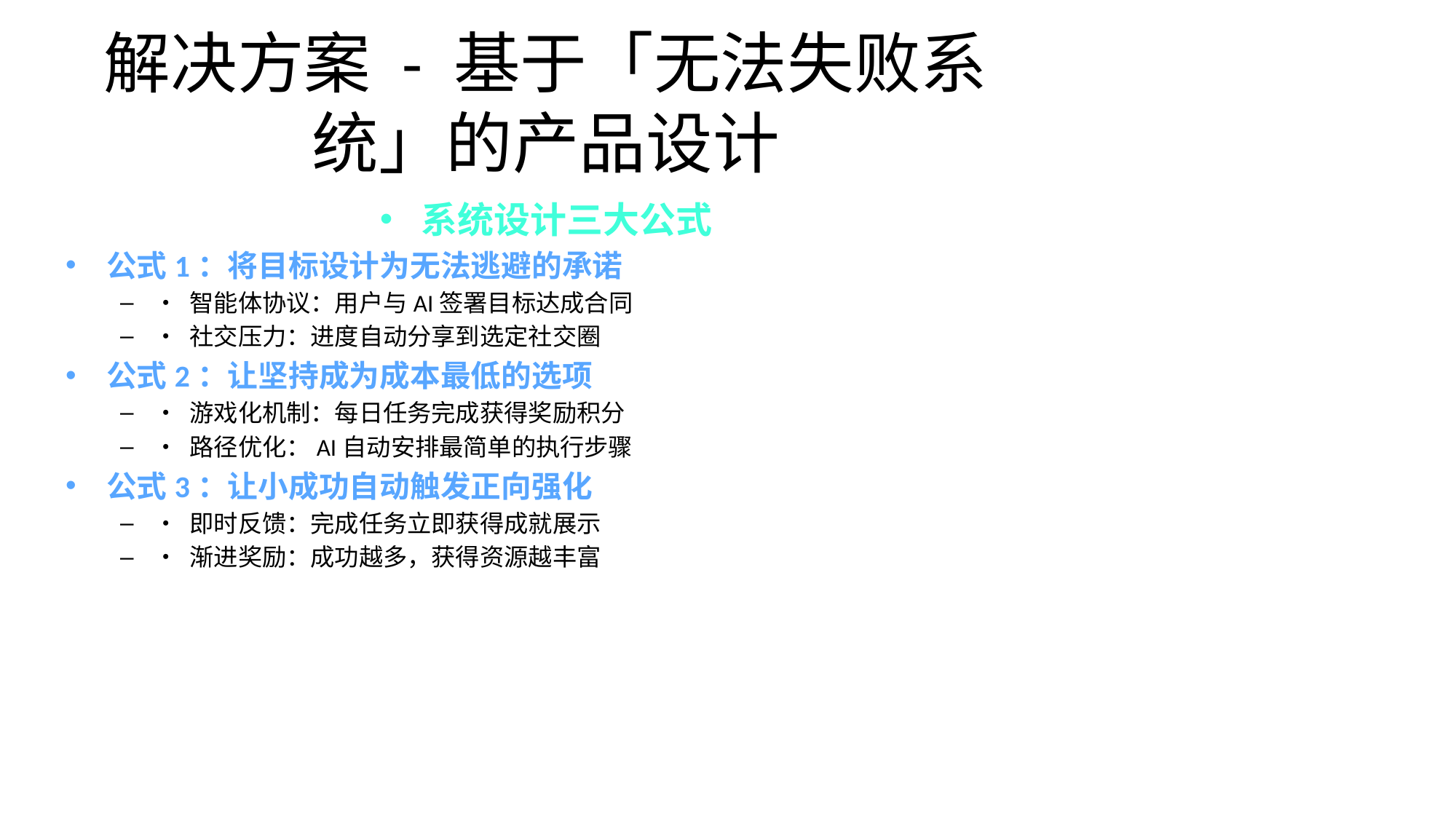

# 解决方案 - 基于「无法失败系统」的产品设计
系统设计三大公式
公式1：将目标设计为无法逃避的承诺
• 智能体协议：用户与AI签署目标达成合同
• 社交压力：进度自动分享到选定社交圈
公式2：让坚持成为成本最低的选项
• 游戏化机制：每日任务完成获得奖励积分
• 路径优化：AI自动安排最简单的执行步骤
公式3：让小成功自动触发正向强化
• 即时反馈：完成任务立即获得成就展示
• 渐进奖励：成功越多，获得资源越丰富